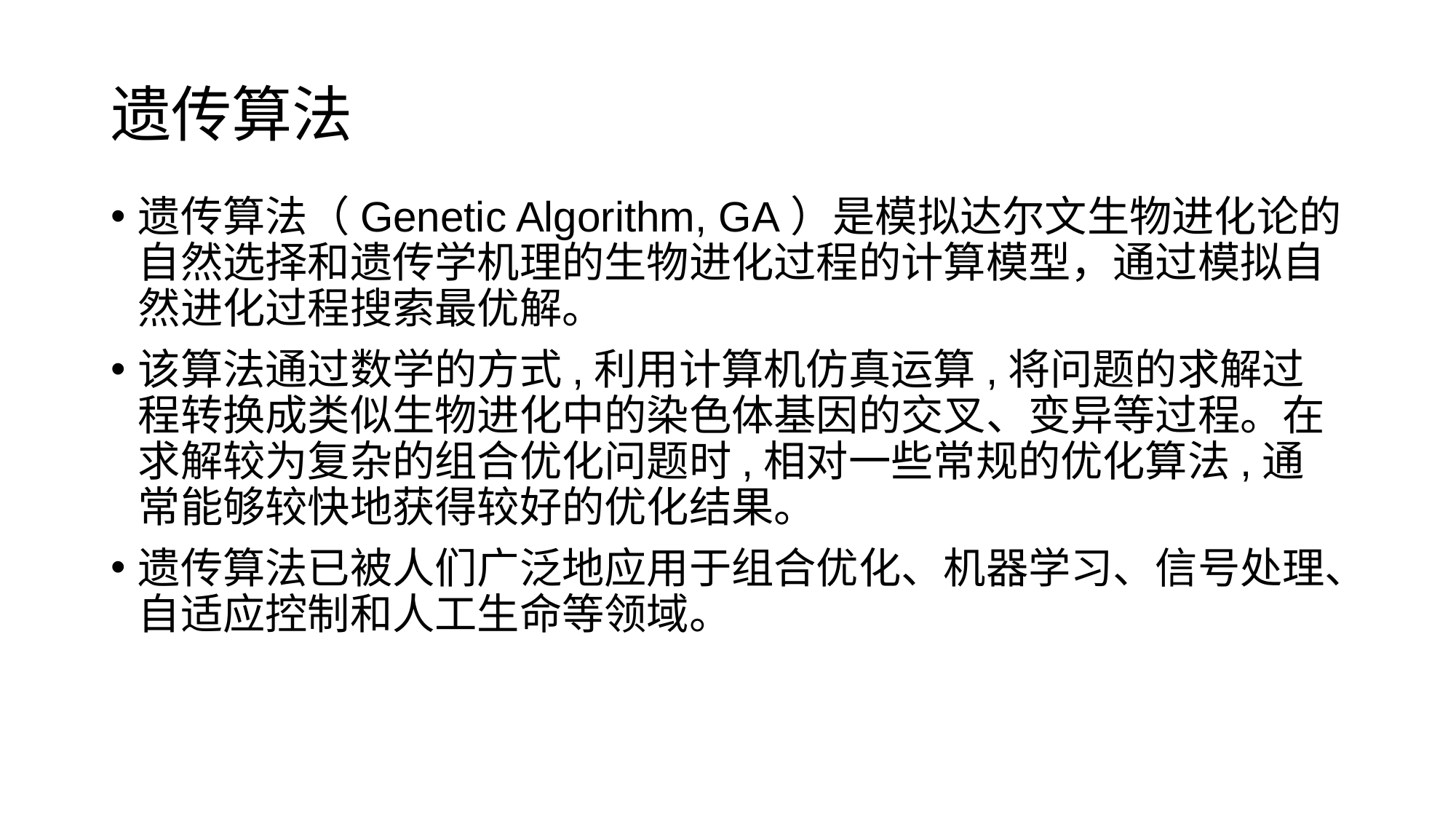

# 遗传算法
遗传算法（Genetic Algorithm, GA）是模拟达尔文生物进化论的自然选择和遗传学机理的生物进化过程的计算模型，通过模拟自然进化过程搜索最优解。
该算法通过数学的方式,利用计算机仿真运算,将问题的求解过程转换成类似生物进化中的染色体基因的交叉、变异等过程。在求解较为复杂的组合优化问题时,相对一些常规的优化算法,通常能够较快地获得较好的优化结果。
遗传算法已被人们广泛地应用于组合优化、机器学习、信号处理、自适应控制和人工生命等领域。